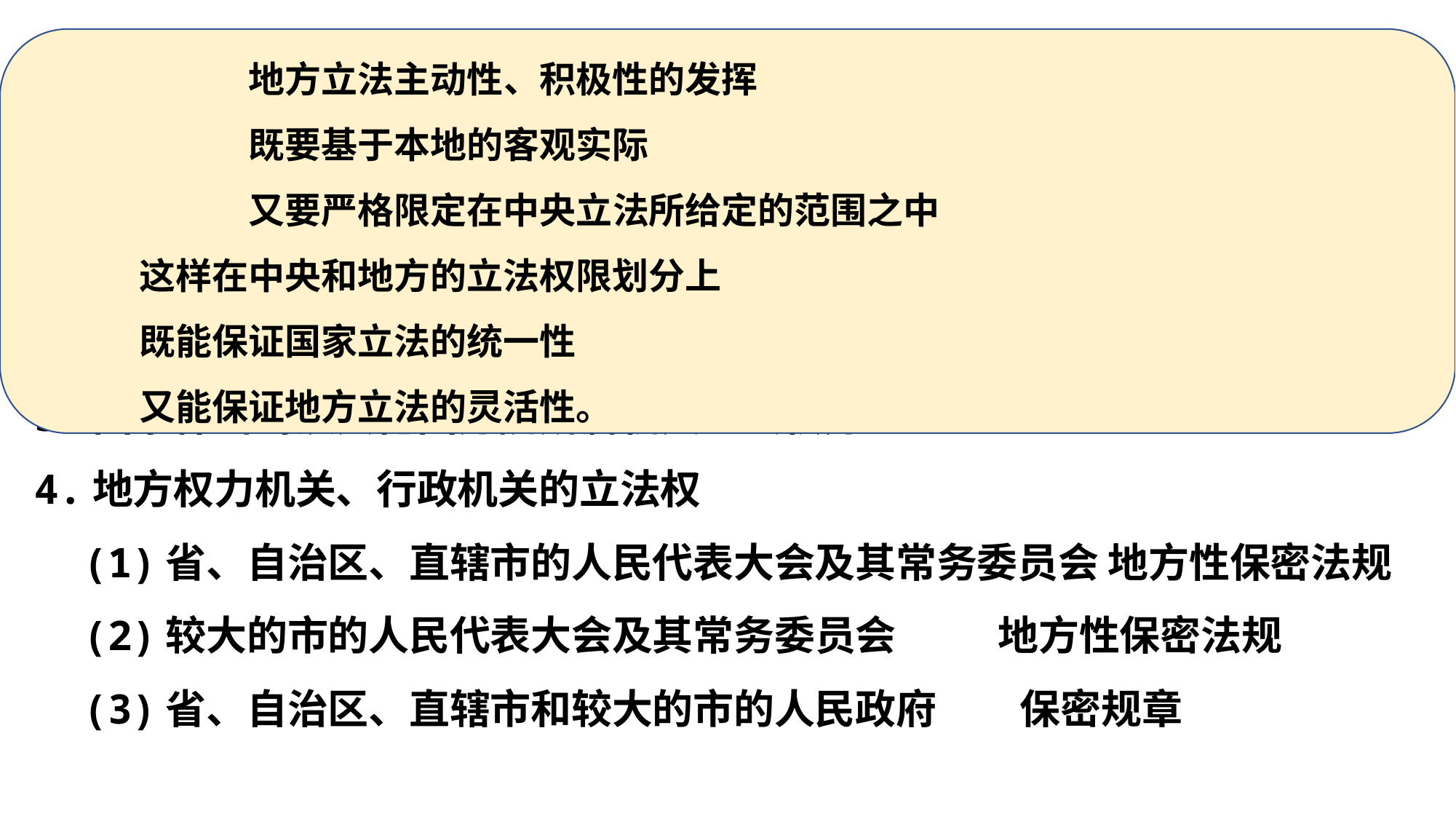

地方立法主动性、积极性的发挥
		既要基于本地的客观实际
		又要严格限定在中央立法所给定的范围之中
	这样在中央和地方的立法权限划分上
	既能保证国家立法的统一性
	又能保证地方立法的灵活性。
# 保 密 立 法 权 限
1.国家专属立法权：全国人大及其常委会
2.国务院立法权力
3.国家保密局及其他国务院所属机关立法权力
4.地方权力机关、行政机关的立法权
  (1)省、自治区、直辖市的人民代表大会及其常务委员会 地方性保密法规
  (2)较大的市的人民代表大会及其常务委员会           地方性保密法规
  (3)省、自治区、直辖市和较大的市的人民政府         保密规章